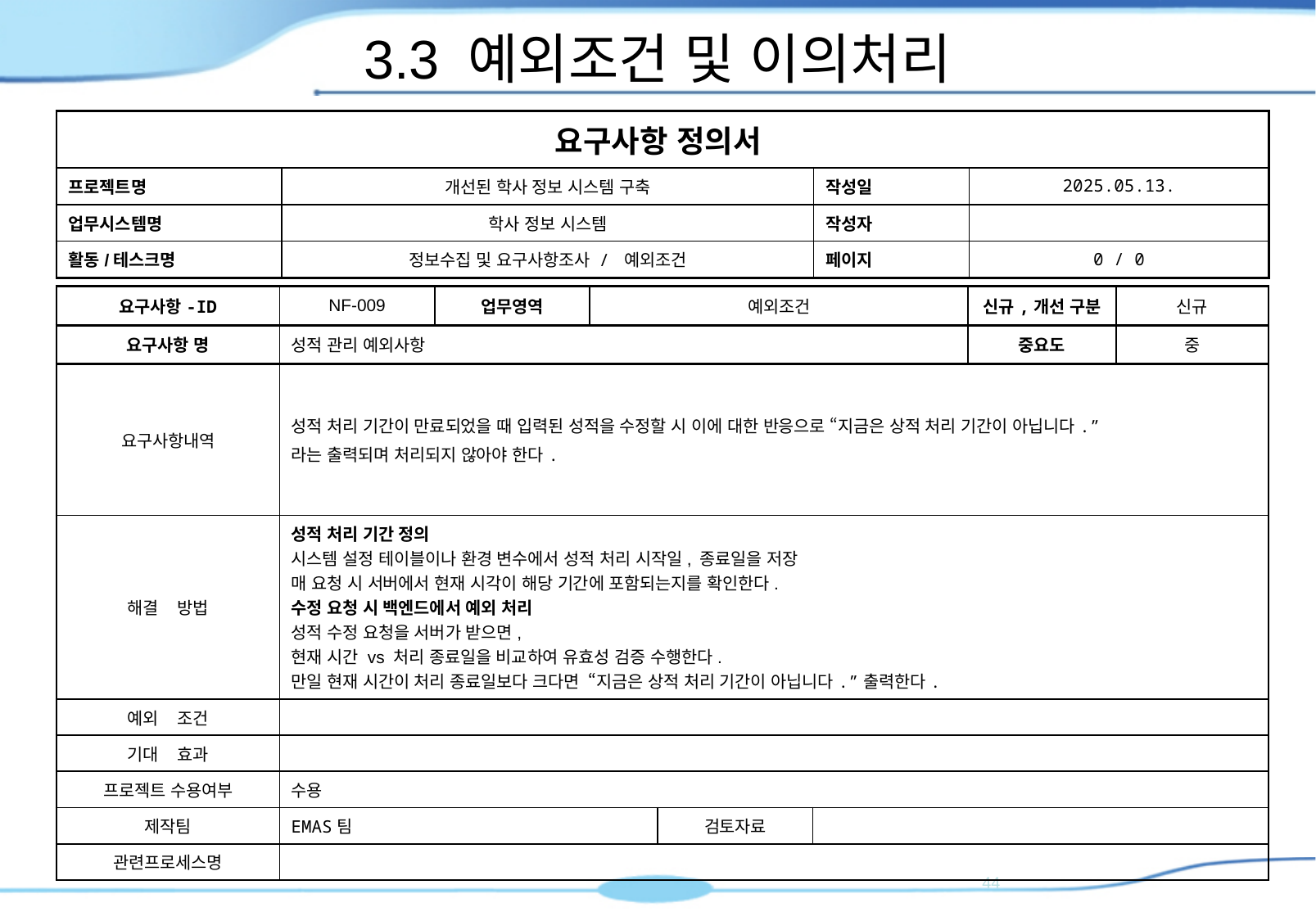

# 3.3 예외조건 및 이의처리
| 요구사항 정의서 |  |  |  |
| --- | --- | --- | --- |
| 프로젝트명 | 개선된 학사 정보 시스템 구축 | 작성일 | 2025.05.13. |
| 업무시스템명 | 학사 정보 시스템 | 작성자 |  |
| 활동/테스크명 | 정보수집 및 요구사항조사 / 예외조건 | 페이지 | 0 / 0 |
| 요구사항-ID | NF-009 | 업무영역 | 예외조건 |  |  | 신규,개선 구분 | 신규 |
| --- | --- | --- | --- | --- | --- | --- | --- |
| 요구사항 명 | 성적 관리 예외사항 |  |  |  |  | 중요도 | 중 |
| 요구사항내역 | 성적 처리 기간이 만료되었을 때 입력된 성적을 수정할 시 이에 대한 반응으로 “지금은 상적 처리 기간이 아닙니다.” 라는 출력되며 처리되지 않아야 한다. |  |  |  |  |  |  |
| 해결 방법 | 성적 처리 기간 정의 시스템 설정 테이블이나 환경 변수에서 성적 처리 시작일, 종료일을 저장 매 요청 시 서버에서 현재 시각이 해당 기간에 포함되는지를 확인한다. 수정 요청 시 백엔드에서 예외 처리 성적 수정 요청을 서버가 받으면, 현재 시간 vs 처리 종료일을 비교하여 유효성 검증 수행한다. 만일 현재 시간이 처리 종료일보다 크다면 “지금은 상적 처리 기간이 아닙니다.”출력한다. |  |  |  |  |  |  |
| 예외 조건 |  |  |  |  |  |  |  |
| 기대 효과 |  |  |  |  |  |  |  |
| 프로젝트 수용여부 | 수용 |  |  |  |  |  |  |
| 제작팀 | EMAS팀 |  |  | 검토자료 |  |  |  |
| 관련프로세스명 |  |  |  |  |  |  |  |
44